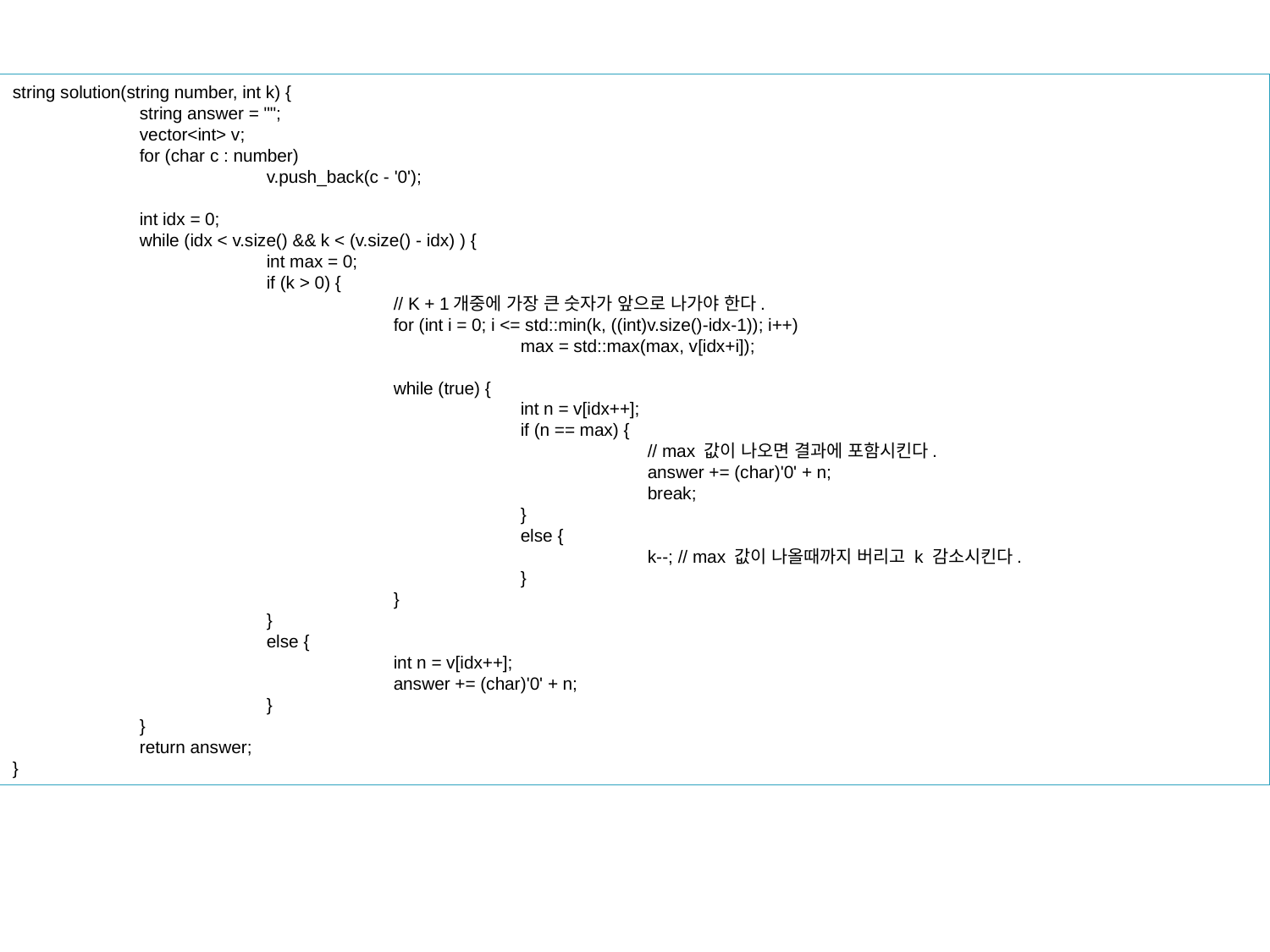

string solution(string number, int k) {
    	string answer = "";
	vector<int> v;
	for (char c : number)
		v.push_back(c - '0');

	int idx = 0;
	while (idx < v.size() && k < (v.size() - idx) ) {
		int max = 0;
		if (k > 0) {
			// K + 1개중에 가장 큰 숫자가 앞으로 나가야 한다.
			for (int i = 0; i <= std::min(k, ((int)v.size()-idx-1)); i++)
				max = std::max(max, v[idx+i]);

			while (true) {
				int n = v[idx++];
				if (n == max) {
					// max 값이 나오면 결과에 포함시킨다.
					answer += (char)'0' + n;
					break;
				}
				else {
					k--; // max 값이 나올때까지 버리고 k 감소시킨다.
				}
			}
		}
		else {
			int n = v[idx++];
			answer += (char)'0' + n;
		}
	}
    	return answer;
}